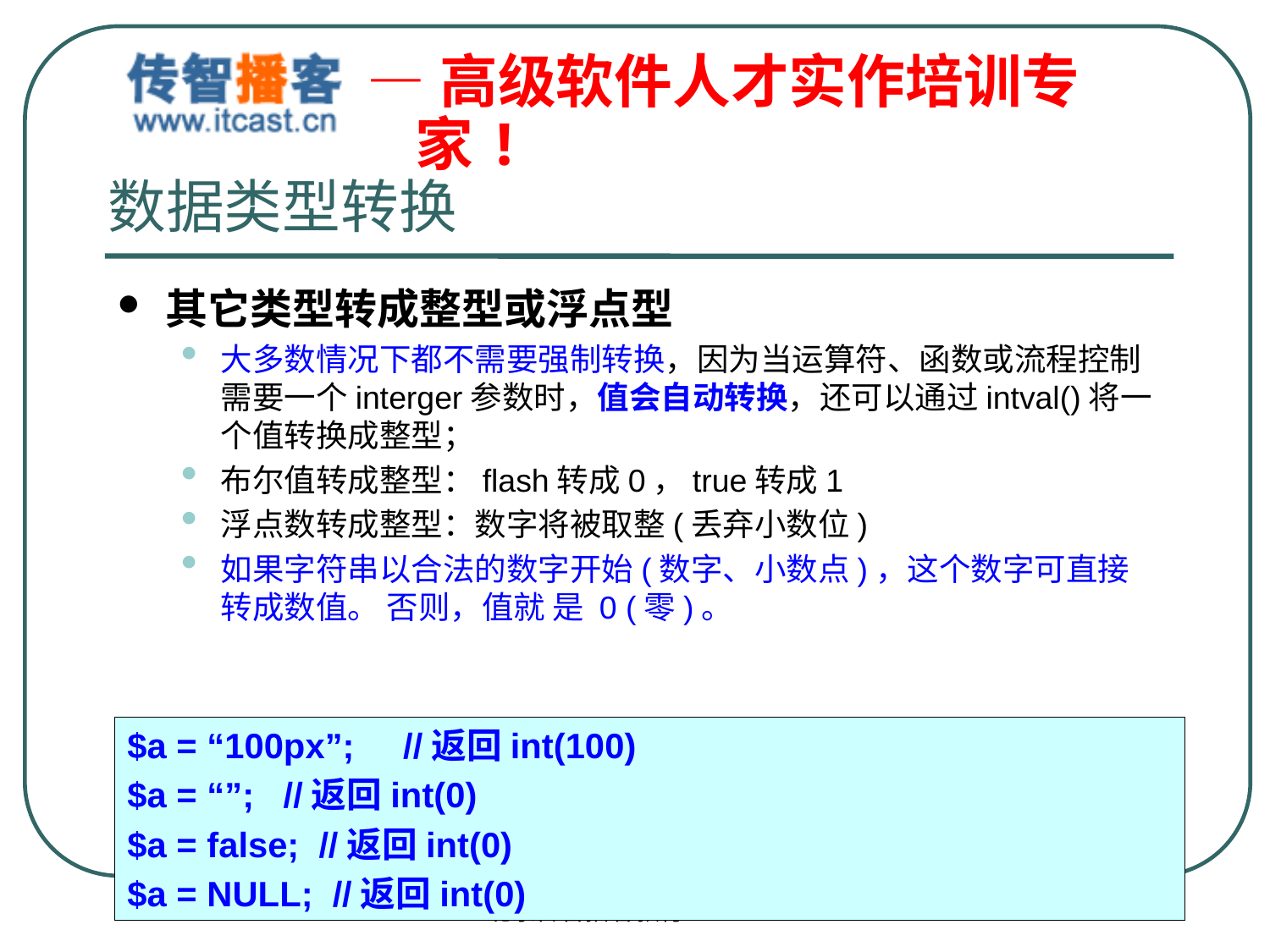

# 数据类型转换
其它类型转成整型或浮点型
大多数情况下都不需要强制转换，因为当运算符、函数或流程控制需要一个interger参数时，值会自动转换，还可以通过intval()将一个值转换成整型；
布尔值转成整型：flash转成0，true转成1
浮点数转成整型：数字将被取整(丢弃小数位)
如果字符串以合法的数字开始(数字、小数点)，这个数字可直接转成数值。 否则，值就 是 0 (零)。
$a = “100px”;     //返回int(100)
$a = “”;   //返回int(0)
$a = false;  //返回int(0)
$a = NULL;  //返回int(0)